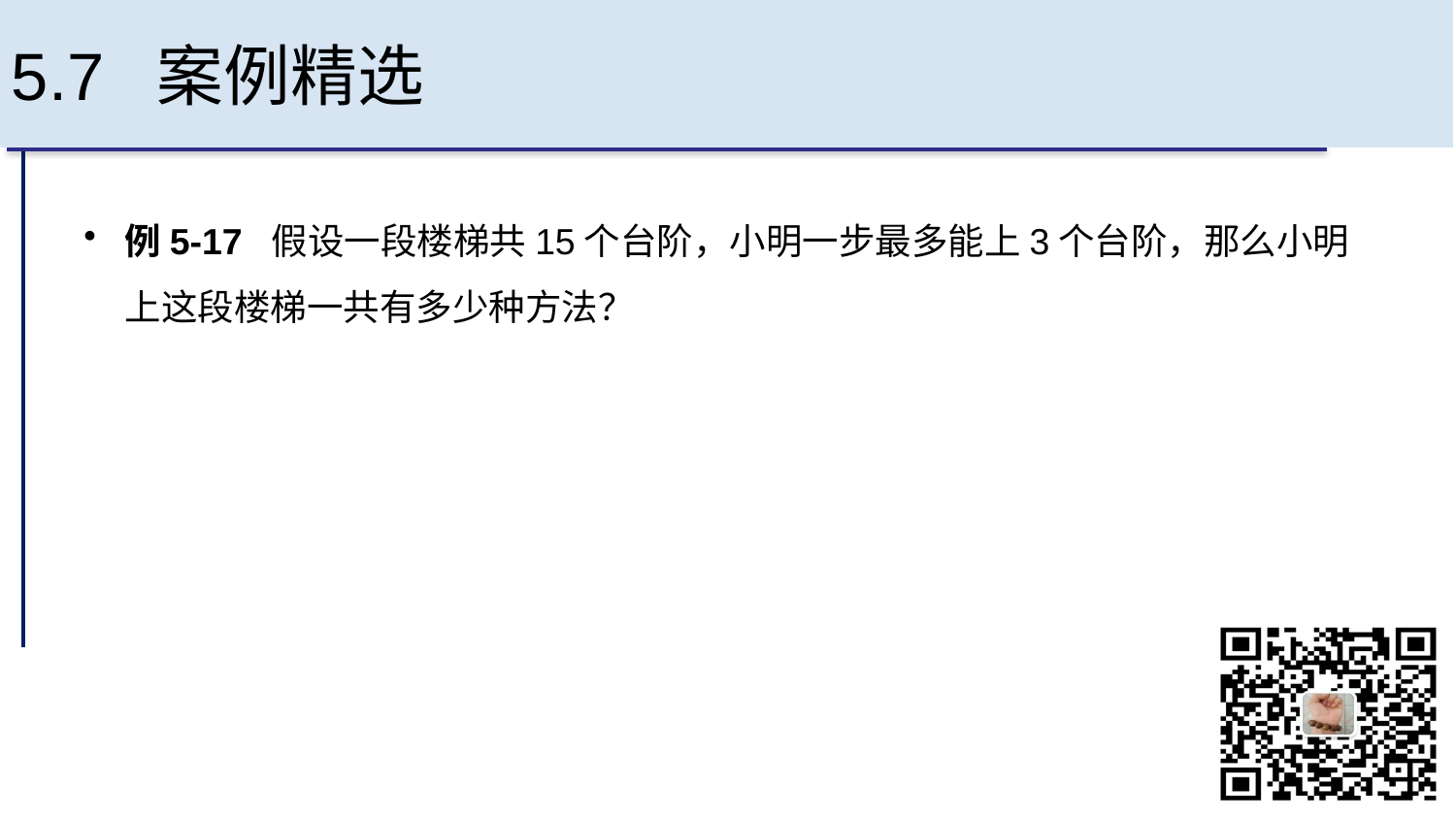

# 5.7  案例精选
例5-17  假设一段楼梯共15个台阶，小明一步最多能上3个台阶，那么小明上这段楼梯一共有多少种方法？